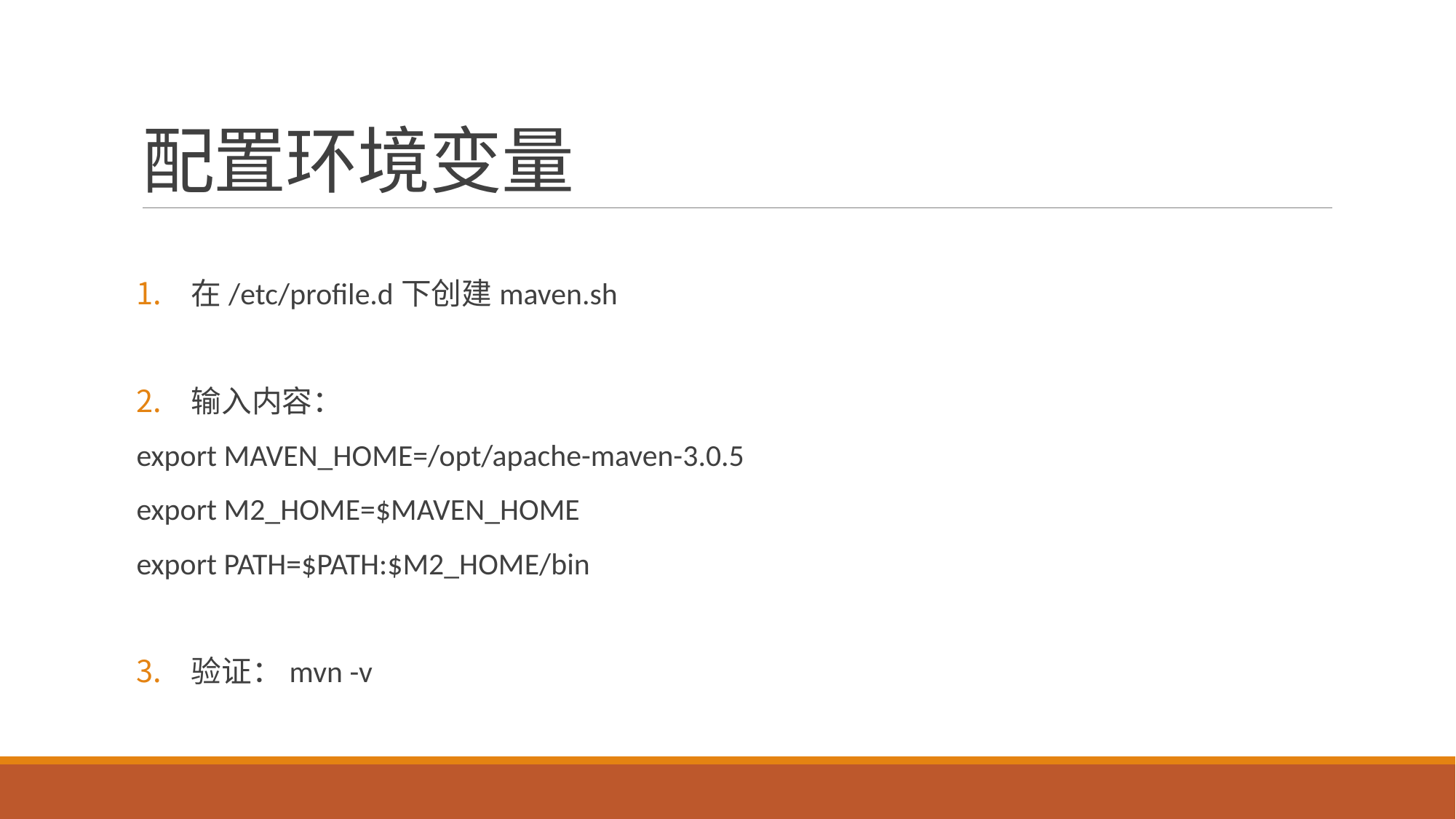

# 配置环境变量

在/etc/profile.d下创建maven.sh

输入内容：
export MAVEN_HOME=/opt/apache-maven-3.0.5
export M2_HOME=$MAVEN_HOME
export PATH=$PATH:$M2_HOME/bin

验证：mvn -v